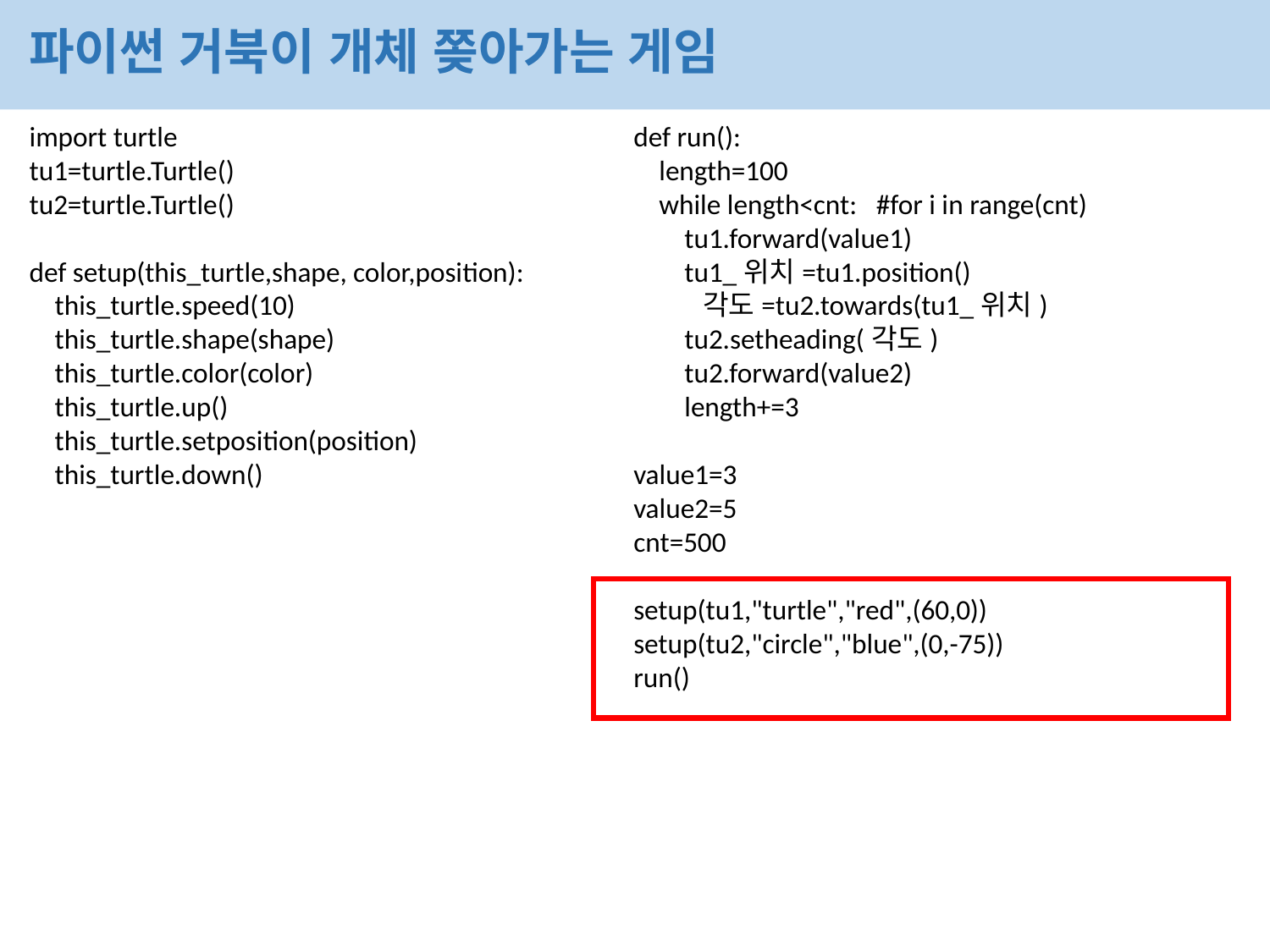

파이썬 거북이 개체 쫒아가는 게임
import turtle
tu1=turtle.Turtle()
tu2=turtle.Turtle()

def setup(this_turtle,shape, color,position):
    this_turtle.speed(10)
    this_turtle.shape(shape)
    this_turtle.color(color)
    this_turtle.up()
    this_turtle.setposition(position)
    this_turtle.down()

def run():
    length=100
    while length<cnt:   #for i in range(cnt)
        tu1.forward(value1)
        tu1_위치=tu1.position()
        각도=tu2.towards(tu1_위치)
        tu2.setheading(각도)
        tu2.forward(value2)
        length+=3

value1=3
value2=5
cnt=500

setup(tu1,"turtle","red",(60,0))
setup(tu2,"circle","blue",(0,-75))
run()